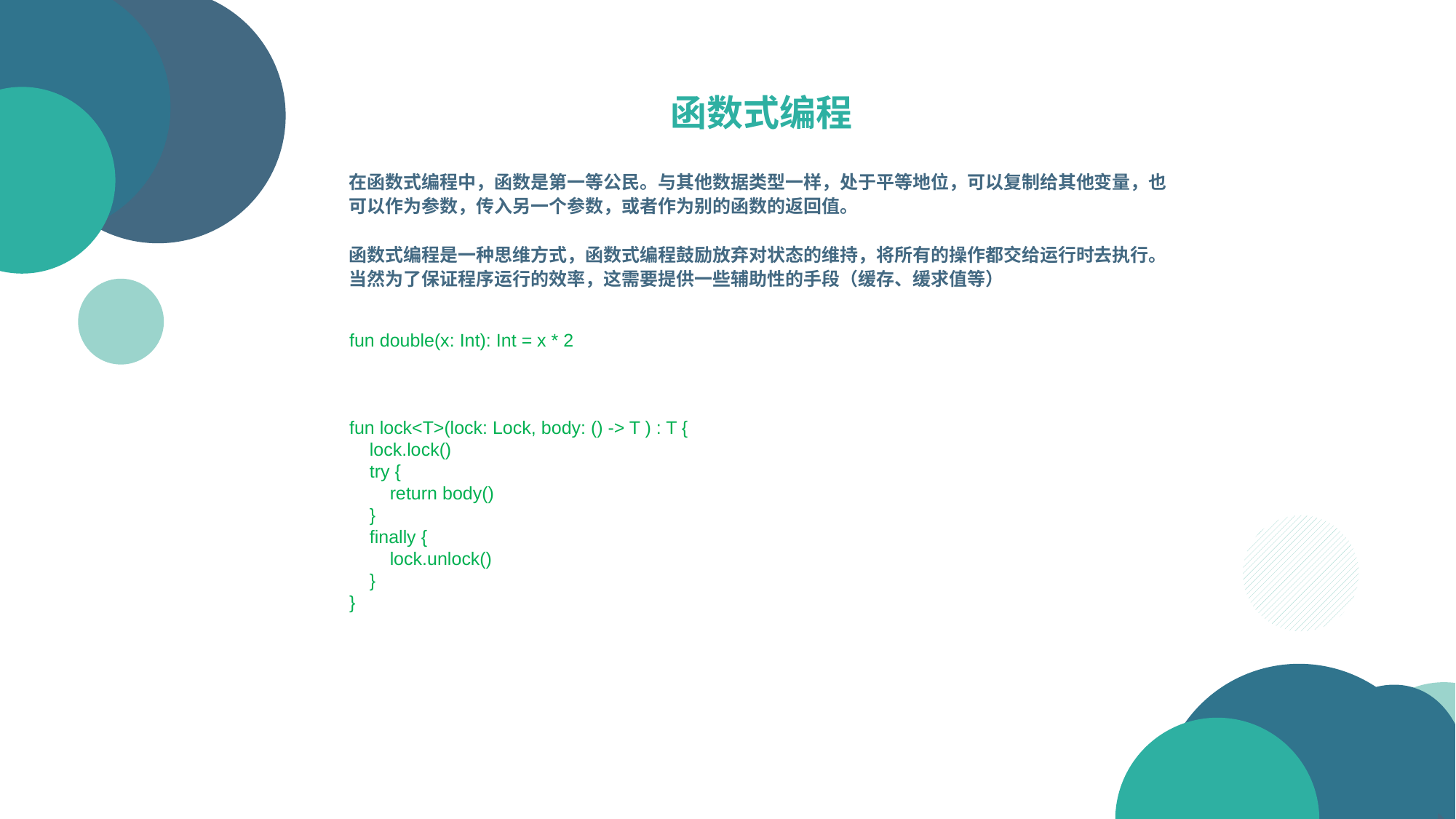

函数式编程
在函数式编程中，函数是第一等公民。与其他数据类型一样，处于平等地位，可以复制给其他变量，也可以作为参数，传入另一个参数，或者作为别的函数的返回值。

函数式编程是一种思维方式，函数式编程鼓励放弃对状态的维持，将所有的操作都交给运行时去执行。当然为了保证程序运行的效率，这需要提供一些辅助性的手段（缓存、缓求值等）
fun double(x: Int): Int = x * 2

fun lock<T>(lock: Lock, body: () -> T ) : T {
    lock.lock()
    try {
        return body()
    }
    finally {
        lock.unlock()
    }
}